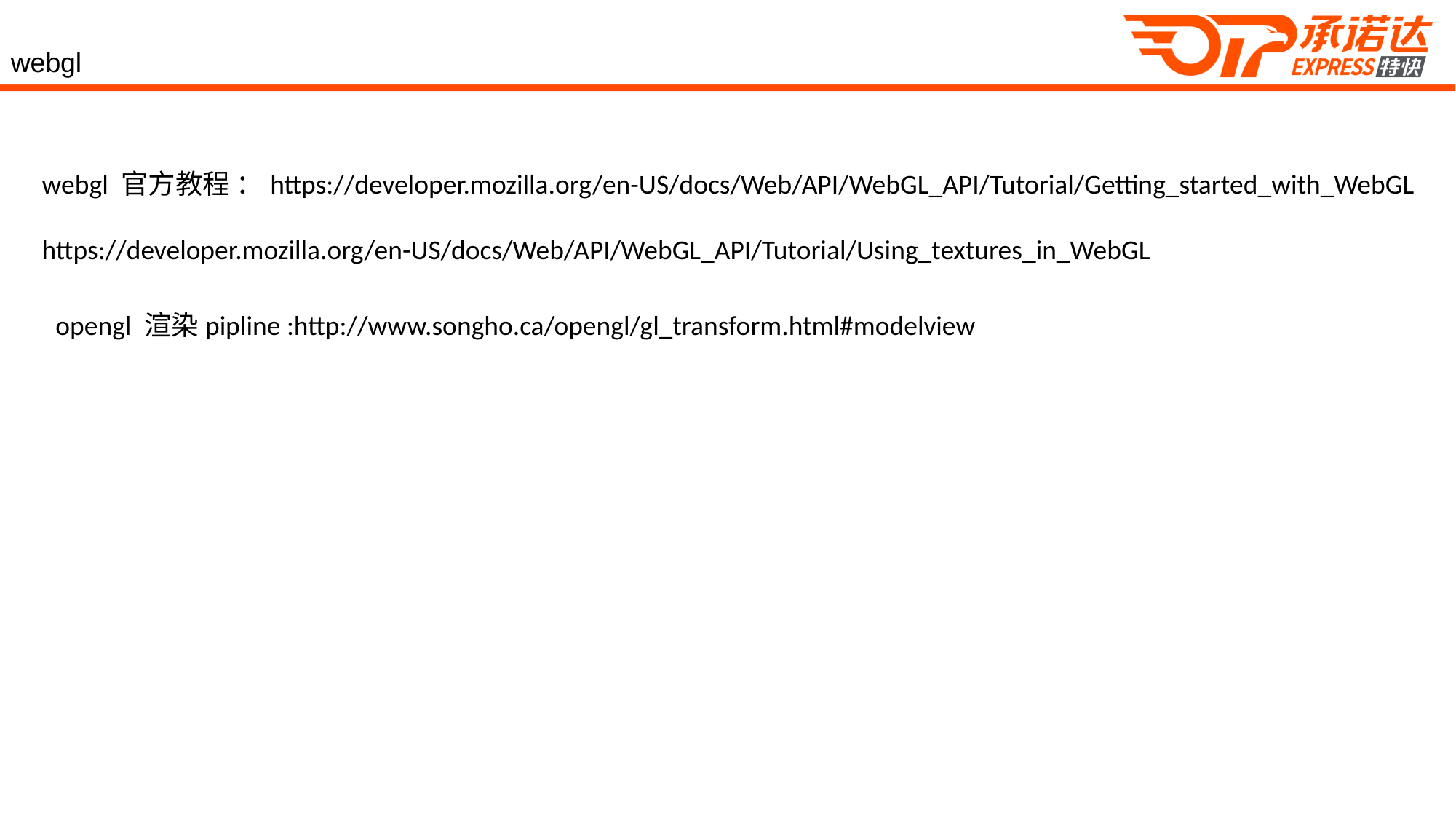

# webgl
webgl 官方教程 ：https://developer.mozilla.org/en-US/docs/Web/API/WebGL_API/Tutorial/Getting_started_with_WebGL
https://developer.mozilla.org/en-US/docs/Web/API/WebGL_API/Tutorial/Using_textures_in_WebGL
opengl 渲染pipline :http://www.songho.ca/opengl/gl_transform.html#modelview